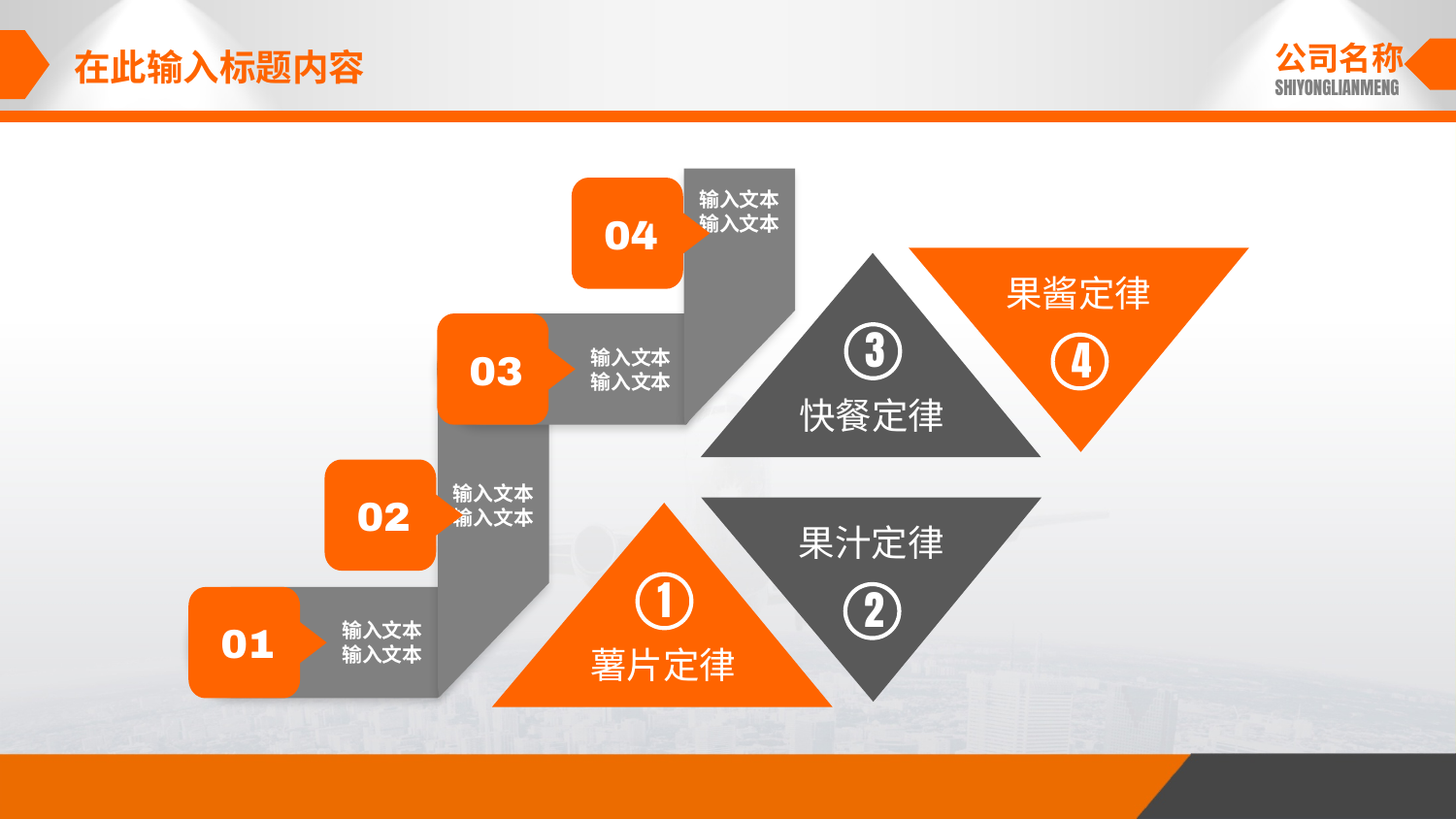

公司名称
SHIYONGLIANMENG

在此输入标题内容
输入文本
输入文本
04
果酱定律
果酱定律
4
4
快餐定律
3
输入文本
输入文本
03
输入文本
输入文本
02
果汁定律
2
薯片定律
1
1
输入文本
输入文本
01